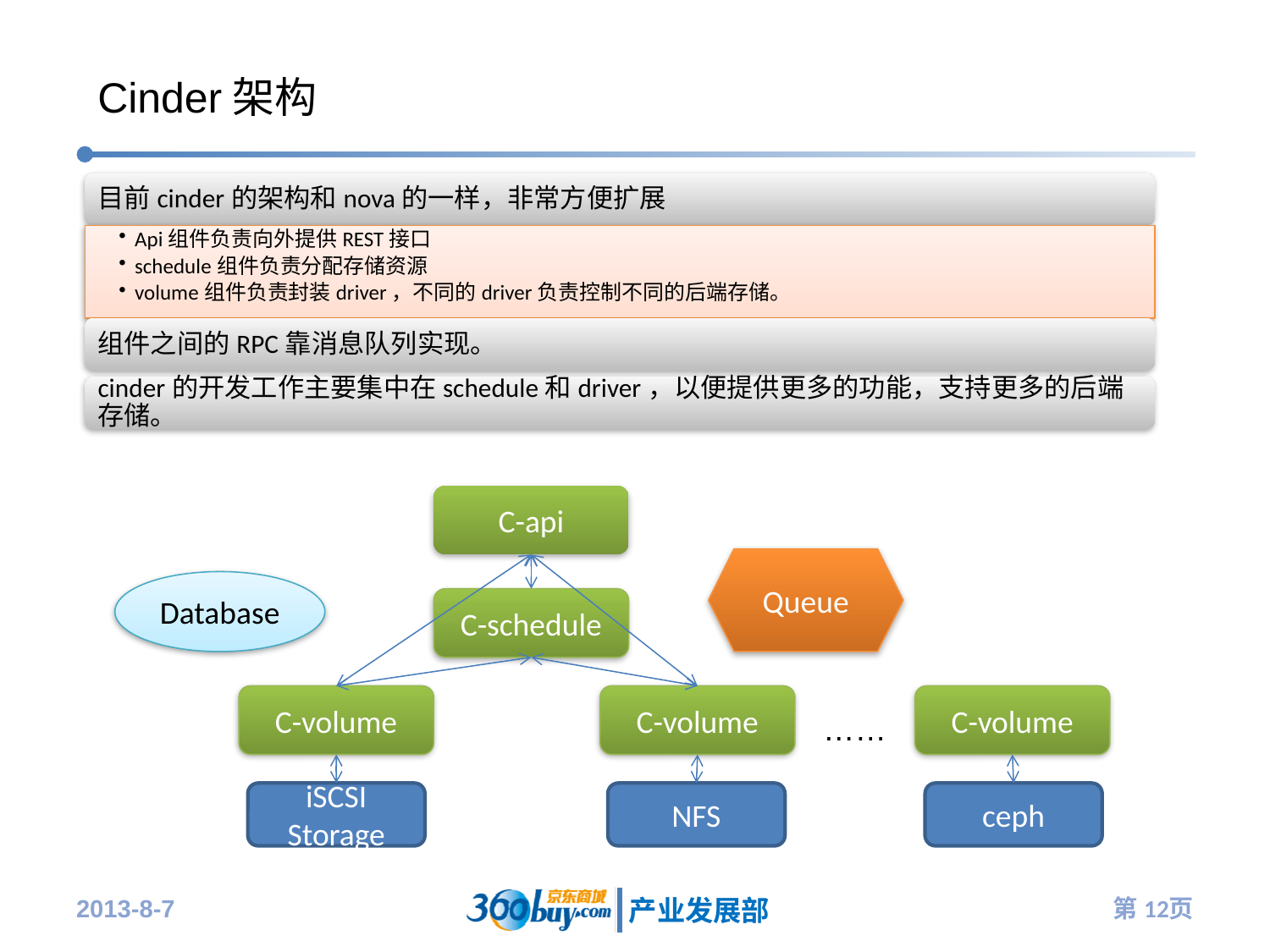

# Cinder架构
目前cinder的架构和nova的一样，非常方便扩展
Api组件负责向外提供REST接口
schedule组件负责分配存储资源
volume组件负责封装driver，不同的driver负责控制不同的后端存储。
组件之间的RPC靠消息队列实现。
cinder的开发工作主要集中在schedule和driver，以便提供更多的功能，支持更多的后端存储。
C-api
Queue
Database
C-schedule
C-volume
C-volume
C-volume
……
iSCSI
Storage
NFS
ceph
2013-8-7
第12页